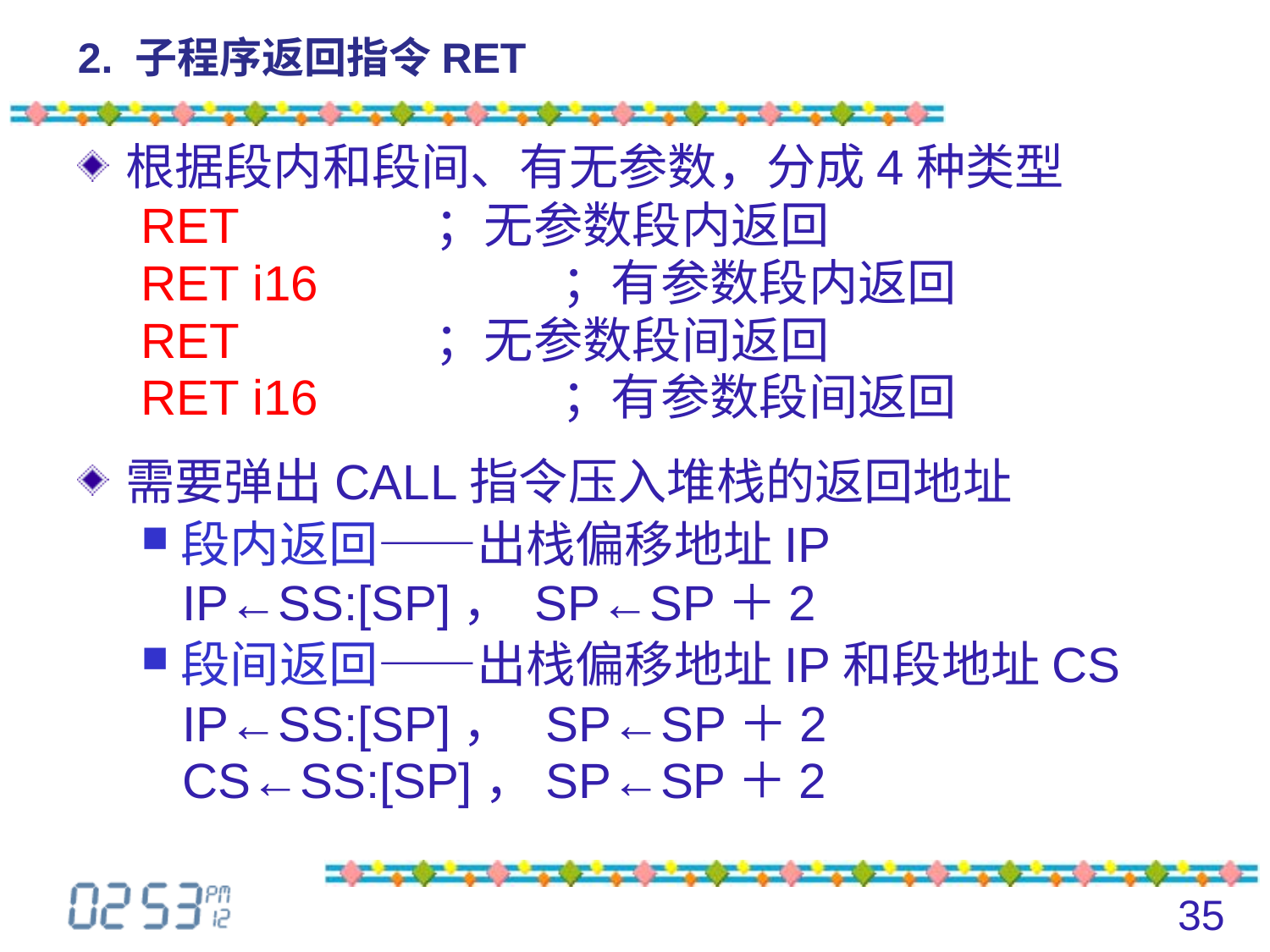

# 2. 子程序返回指令RET
根据段内和段间、有无参数，分成4种类型
RET		；无参数段内返回
RET i16		；有参数段内返回
RET		；无参数段间返回
RET i16		；有参数段间返回
需要弹出CALL指令压入堆栈的返回地址
段内返回——出栈偏移地址IP
   IP←SS:[SP]， SP←SP＋2
段间返回——出栈偏移地址IP和段地址CS
   IP←SS:[SP]，  SP←SP＋2
   CS←SS:[SP]，SP←SP＋2